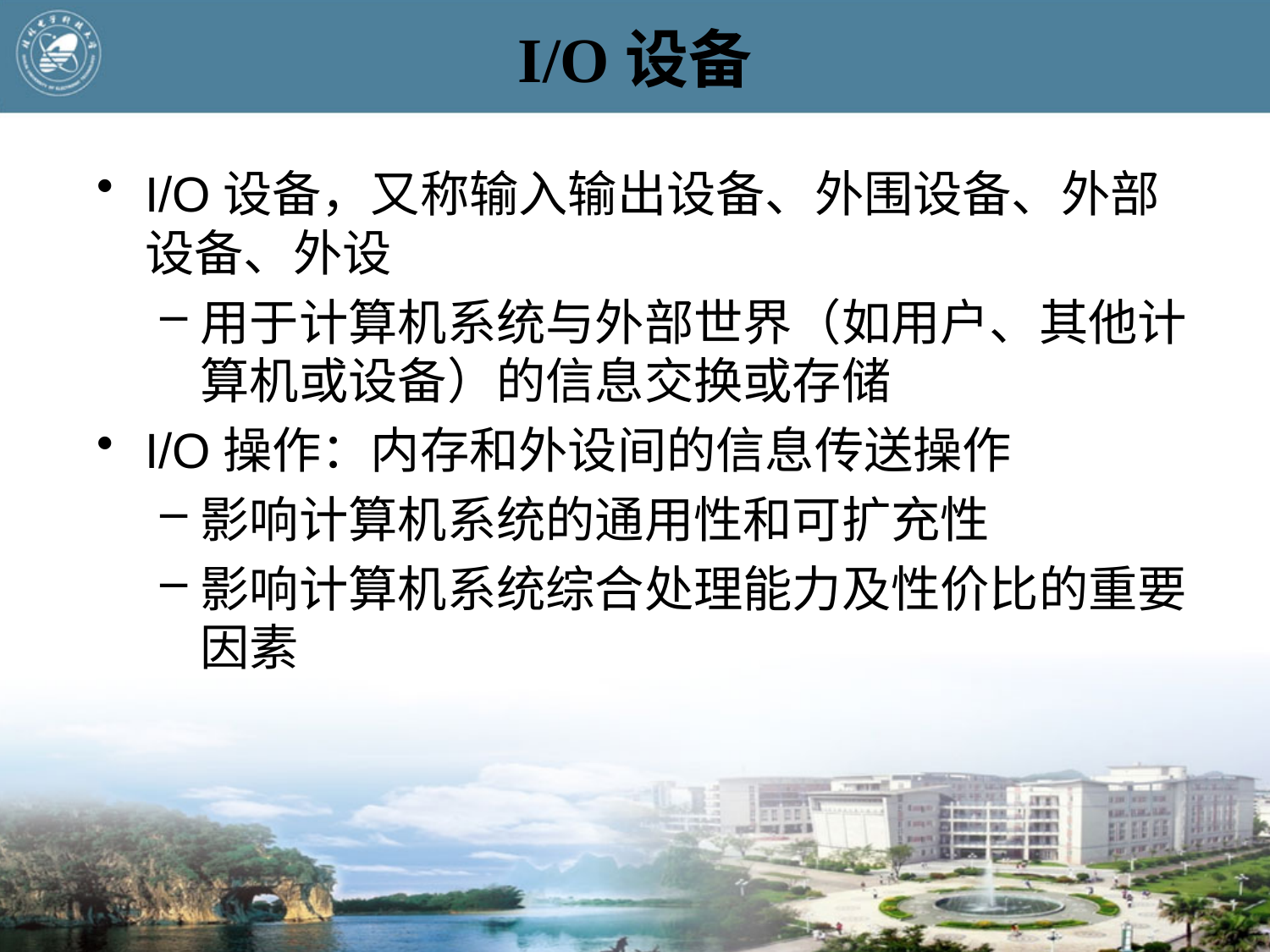

# I/O设备
I/O设备，又称输入输出设备、外围设备、外部设备、外设
用于计算机系统与外部世界（如用户、其他计算机或设备）的信息交换或存储
I/O操作：内存和外设间的信息传送操作
影响计算机系统的通用性和可扩充性
影响计算机系统综合处理能力及性价比的重要因素